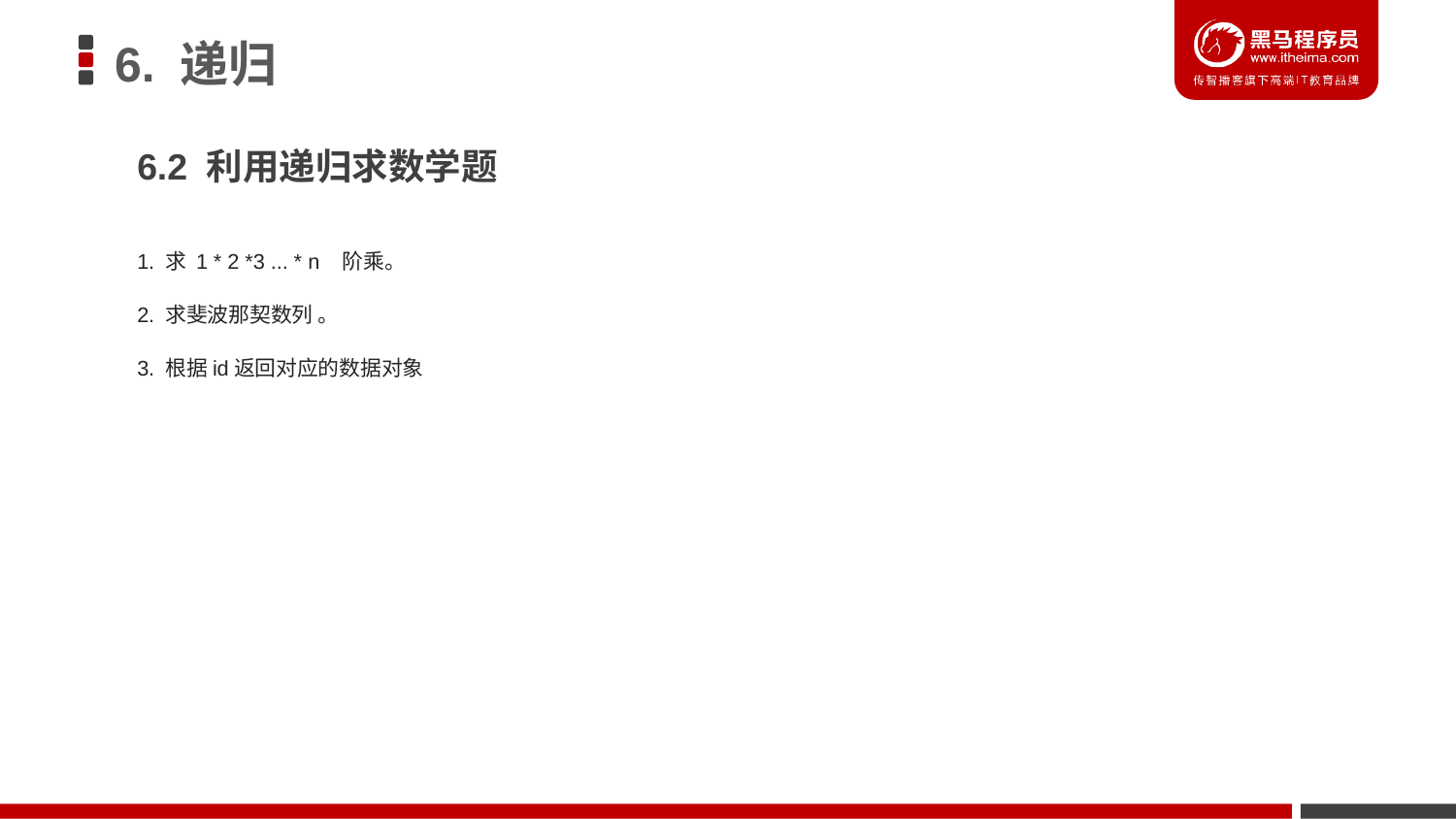

# 6. 递归
6.2 利用递归求数学题
1. 求 1 * 2 *3 ... * n   阶乘。
2. 求斐波那契数列 。
3. 根据id返回对应的数据对象